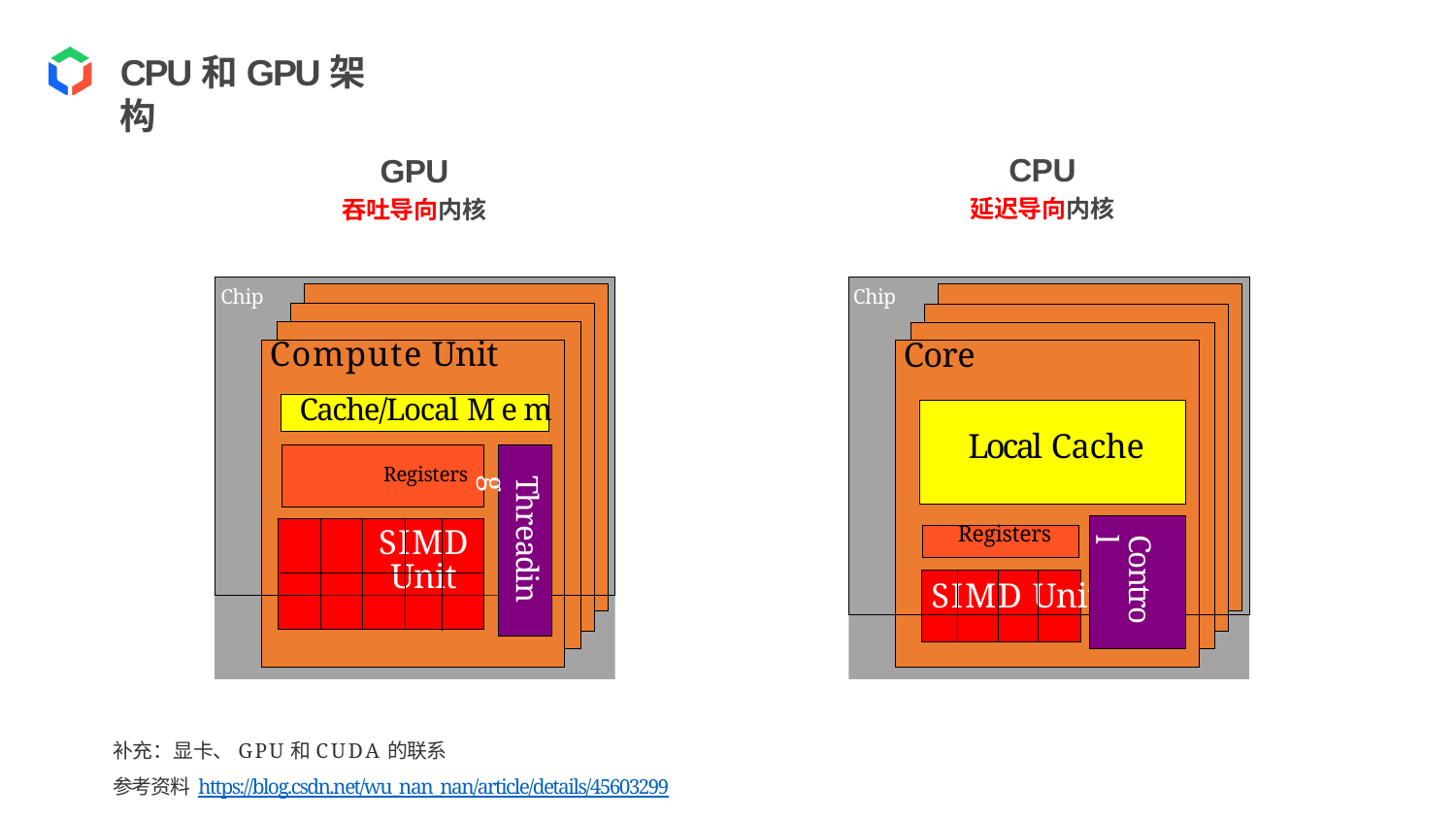

# CPU和GPU架构
CPU
延迟导向内核
GPU
吞吐导向内核

Chip
Compute Unit
Cache/Local Mem
Registers

SIMD
Unit

Chip
Core

Local Cache

Registers

SIMD Unit

Threading

Control
补充：显卡、GPU和CUDA的联系
参考资料 https://blog.csdn.net/wu_nan_nan/article/details/45603299